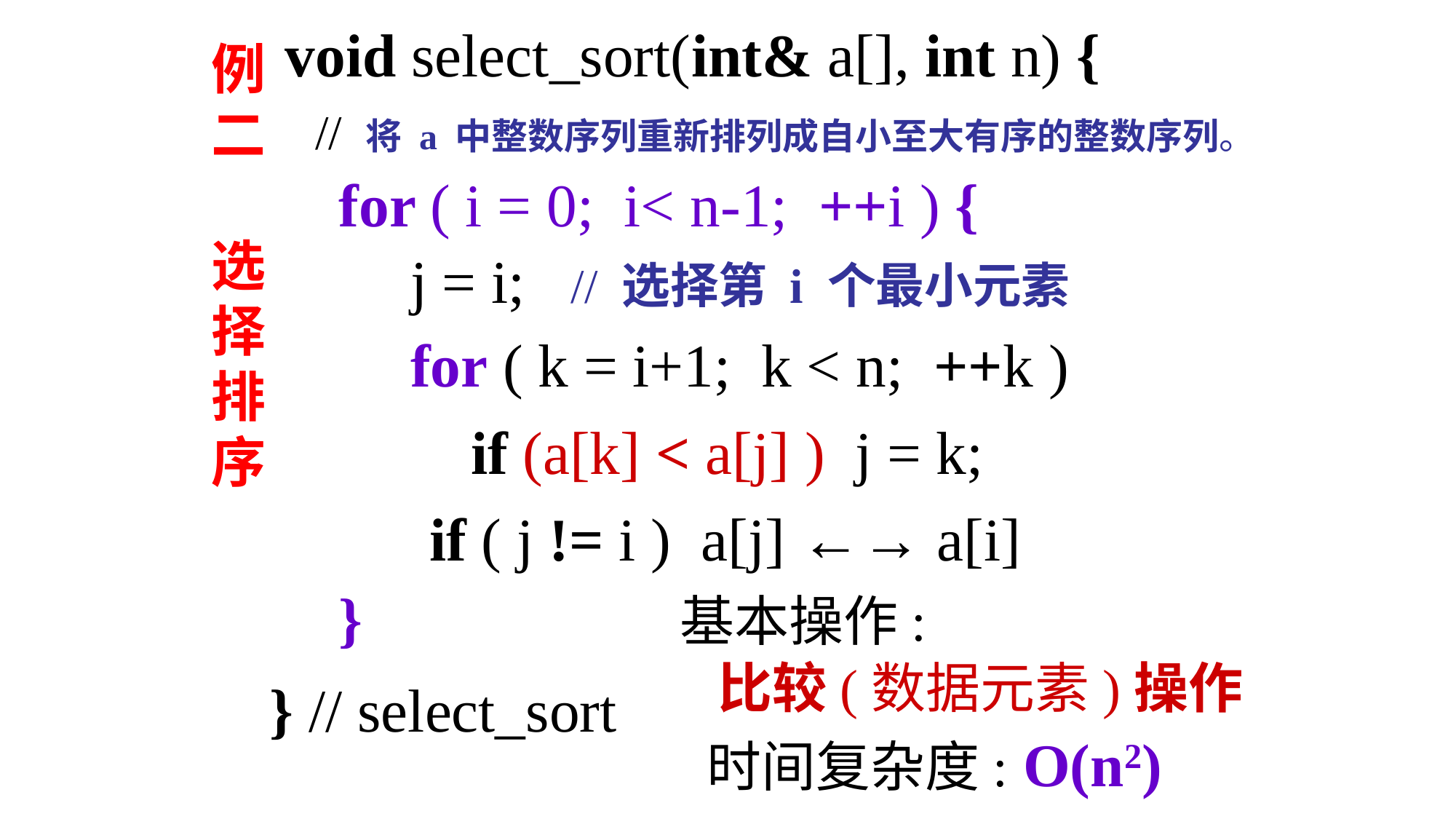

void select_sort(int& a[], int n) {
   // 将 a 中整数序列重新排列成自小至大有序的整数序列。

} // select_sort
例
二

选
择
排
序
for ( i = 0;  i< n-1;  ++i ) {

      if ( j != i )  a[j] ←→ a[i]
}
j = i;   // 选择第 i 个最小元素
for ( k = i+1;  k < n;  ++k )
    if (a[k] < a[j] )  j = k;
基本操作:
  比较(数据元素)操作
时间复杂度: O(n2)